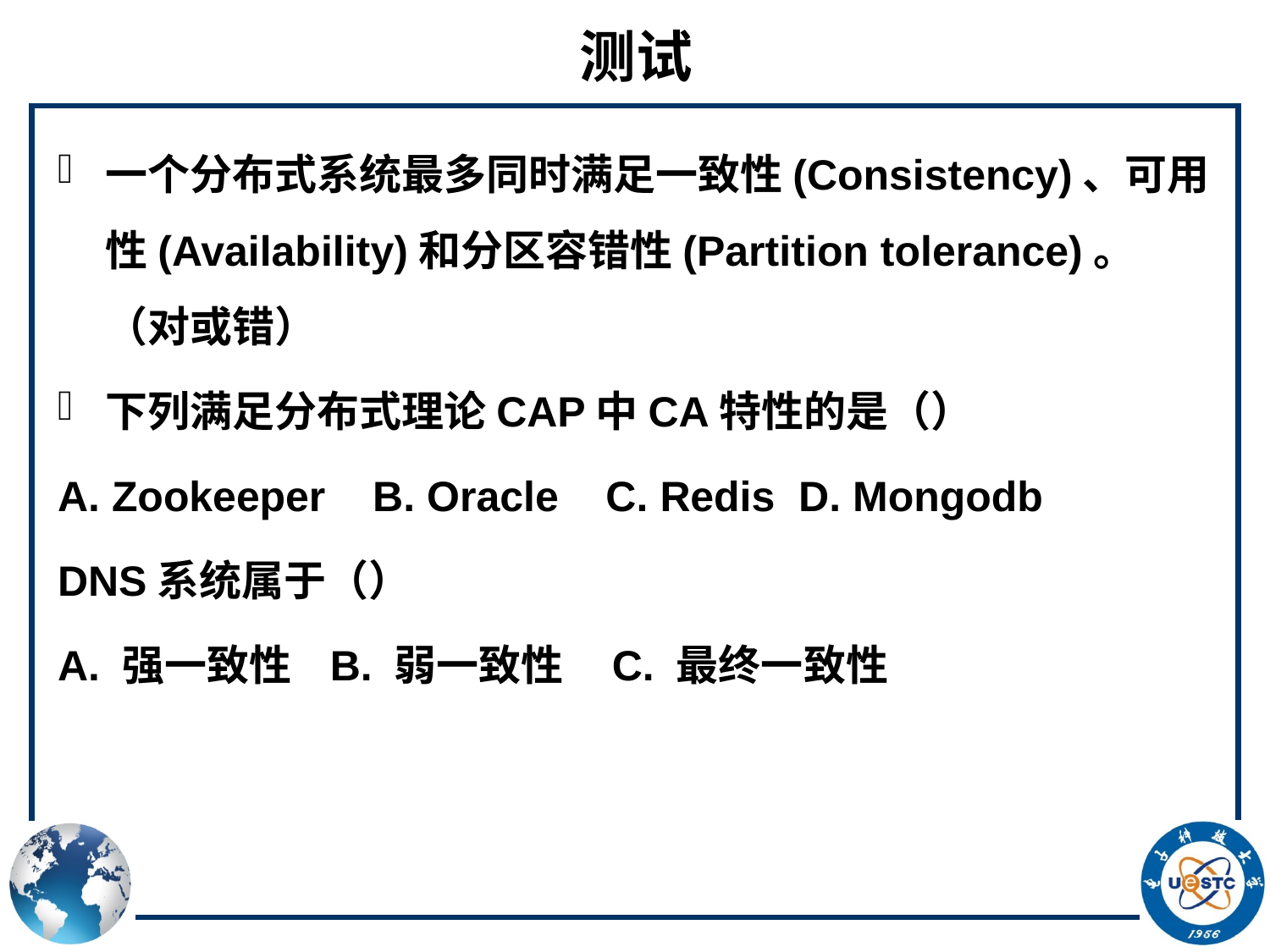

# 测试
一个分布式系统最多同时满足一致性(Consistency)、可用性(Availability)和分区容错性(Partition tolerance)。（对或错）
下列满足分布式理论CAP中CA特性的是（）
A. Zookeeper    B. Oracle    C. Redis  D. Mongodb
DNS系统属于（）
A. 强一致性   B. 弱一致性    C. 最终一致性